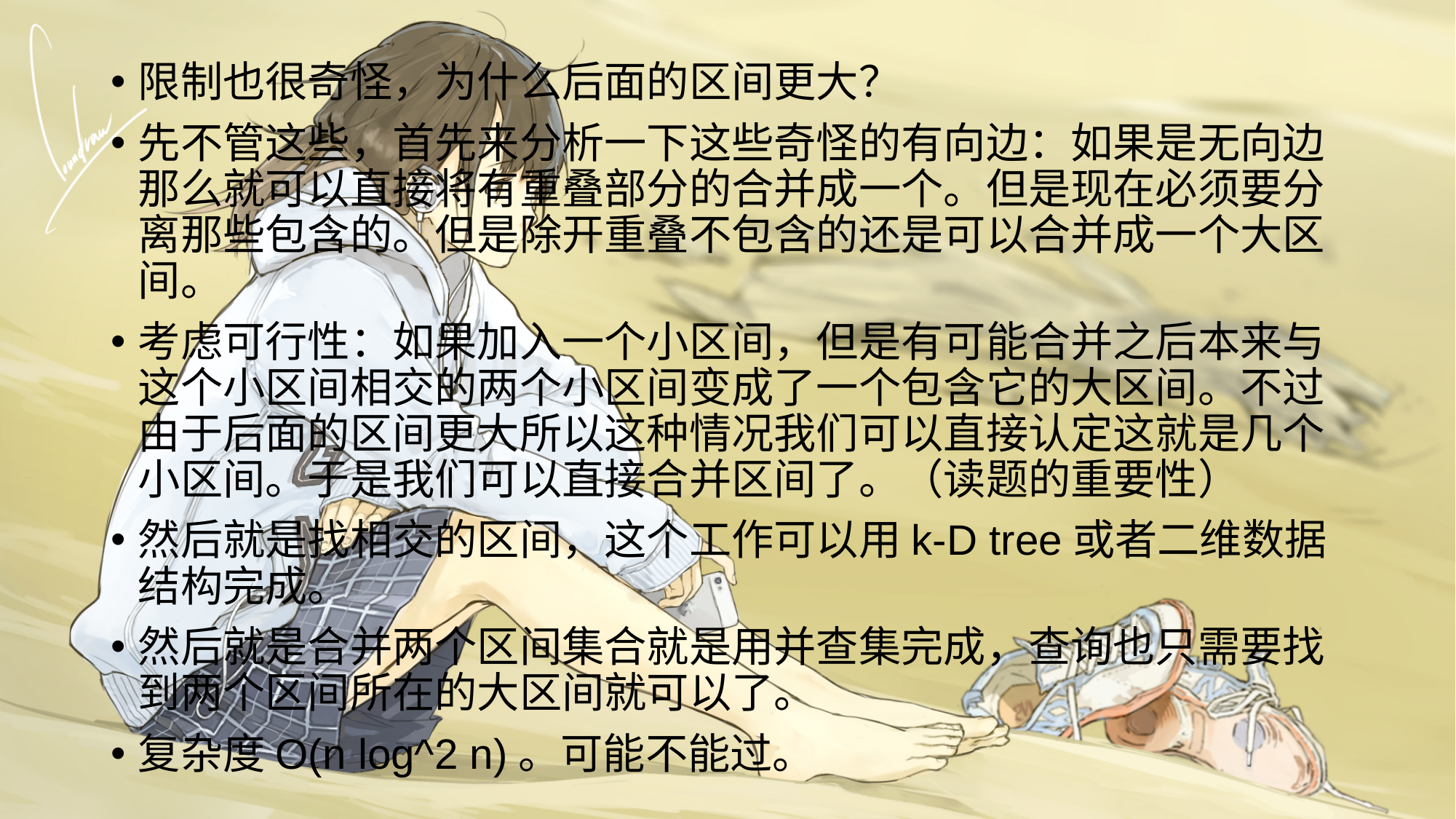

限制也很奇怪，为什么后面的区间更大？
先不管这些，首先来分析一下这些奇怪的有向边：如果是无向边那么就可以直接将有重叠部分的合并成一个。但是现在必须要分离那些包含的。但是除开重叠不包含的还是可以合并成一个大区间。
考虑可行性：如果加入一个小区间，但是有可能合并之后本来与这个小区间相交的两个小区间变成了一个包含它的大区间。不过由于后面的区间更大所以这种情况我们可以直接认定这就是几个小区间。于是我们可以直接合并区间了。（读题的重要性）
然后就是找相交的区间，这个工作可以用k-D tree或者二维数据结构完成。
然后就是合并两个区间集合就是用并查集完成，查询也只需要找到两个区间所在的大区间就可以了。
复杂度O(n log^2 n)。可能不能过。